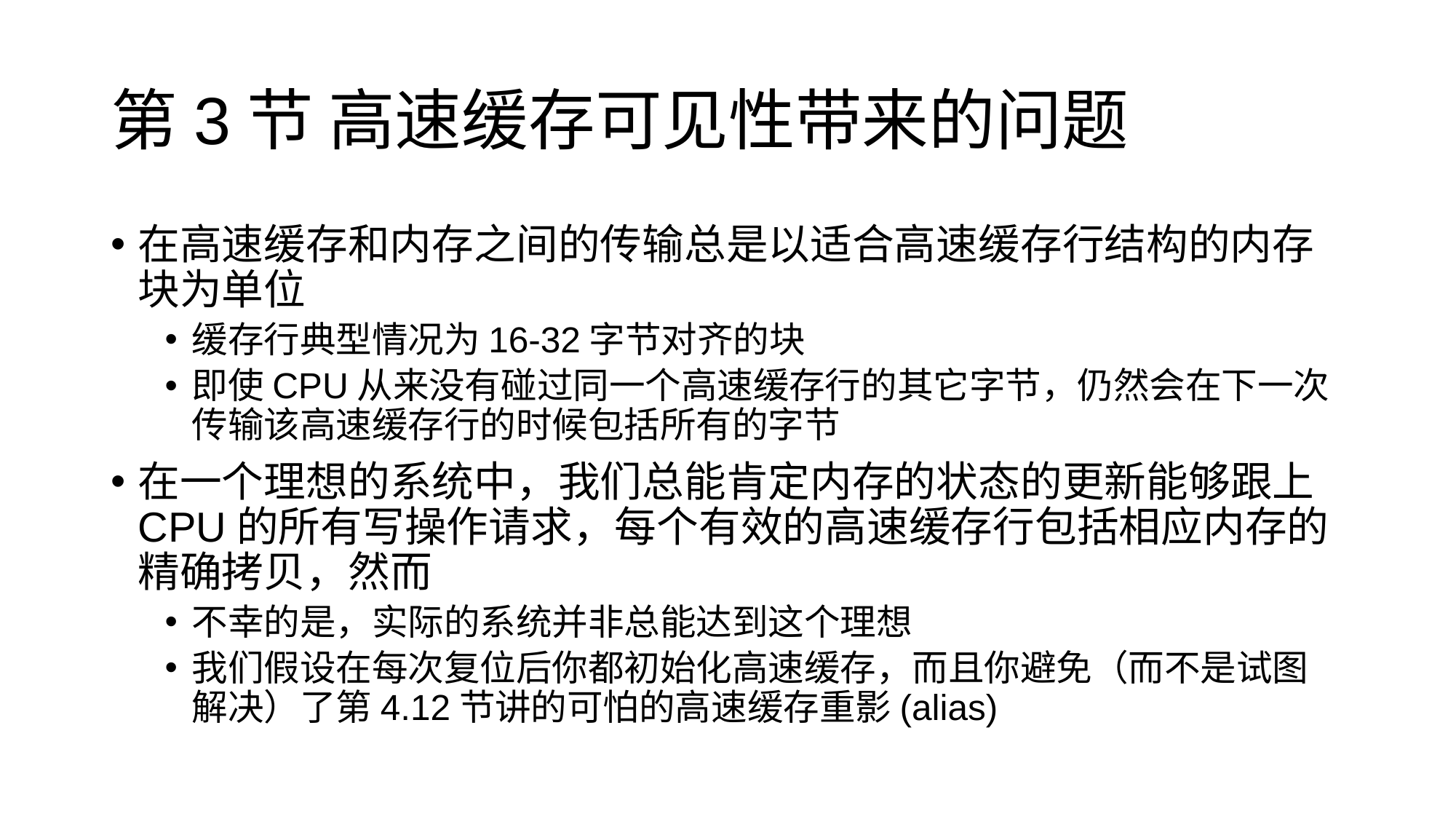

# 第3节 高速缓存可见性带来的问题
在高速缓存和内存之间的传输总是以适合高速缓存行结构的内存块为单位
缓存行典型情况为16-32字节对齐的块
即使CPU从来没有碰过同一个高速缓存行的其它字节，仍然会在下一次传输该高速缓存行的时候包括所有的字节
在一个理想的系统中，我们总能肯定内存的状态的更新能够跟上CPU的所有写操作请求，每个有效的高速缓存行包括相应内存的精确拷贝，然而
不幸的是，实际的系统并非总能达到这个理想
我们假设在每次复位后你都初始化高速缓存，而且你避免（而不是试图解决）了第4.12节讲的可怕的高速缓存重影(alias)